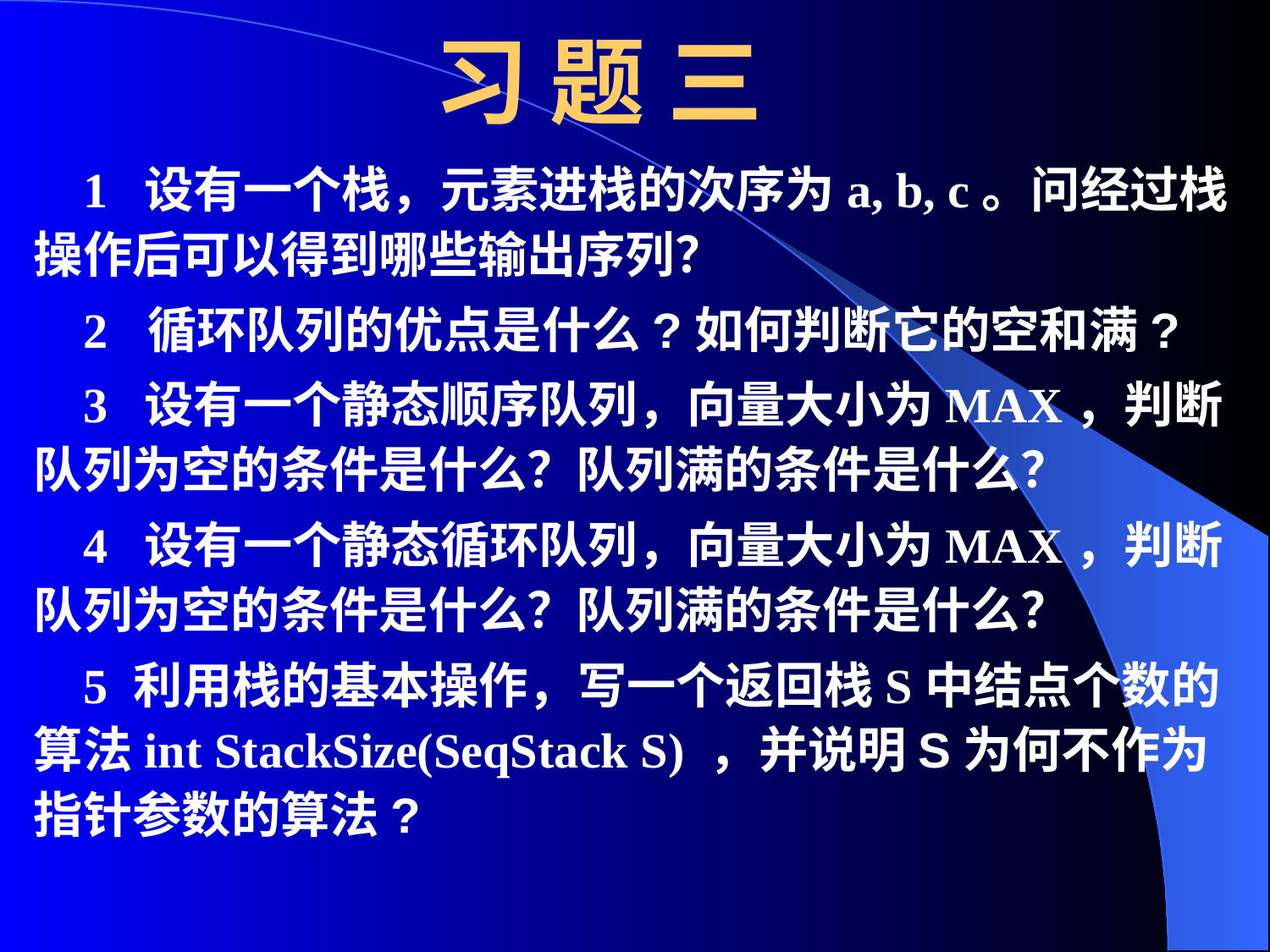

# 习 题 三
1  设有一个栈，元素进栈的次序为a, b, c。问经过栈操作后可以得到哪些输出序列？
2  循环队列的优点是什么?如何判断它的空和满?
3  设有一个静态顺序队列，向量大小为MAX，判断队列为空的条件是什么？队列满的条件是什么？
4  设有一个静态循环队列，向量大小为MAX，判断队列为空的条件是什么？队列满的条件是什么？
5 利用栈的基本操作，写一个返回栈S中结点个数的算法int StackSize(SeqStack S) ，并说明S为何不作为指针参数的算法?